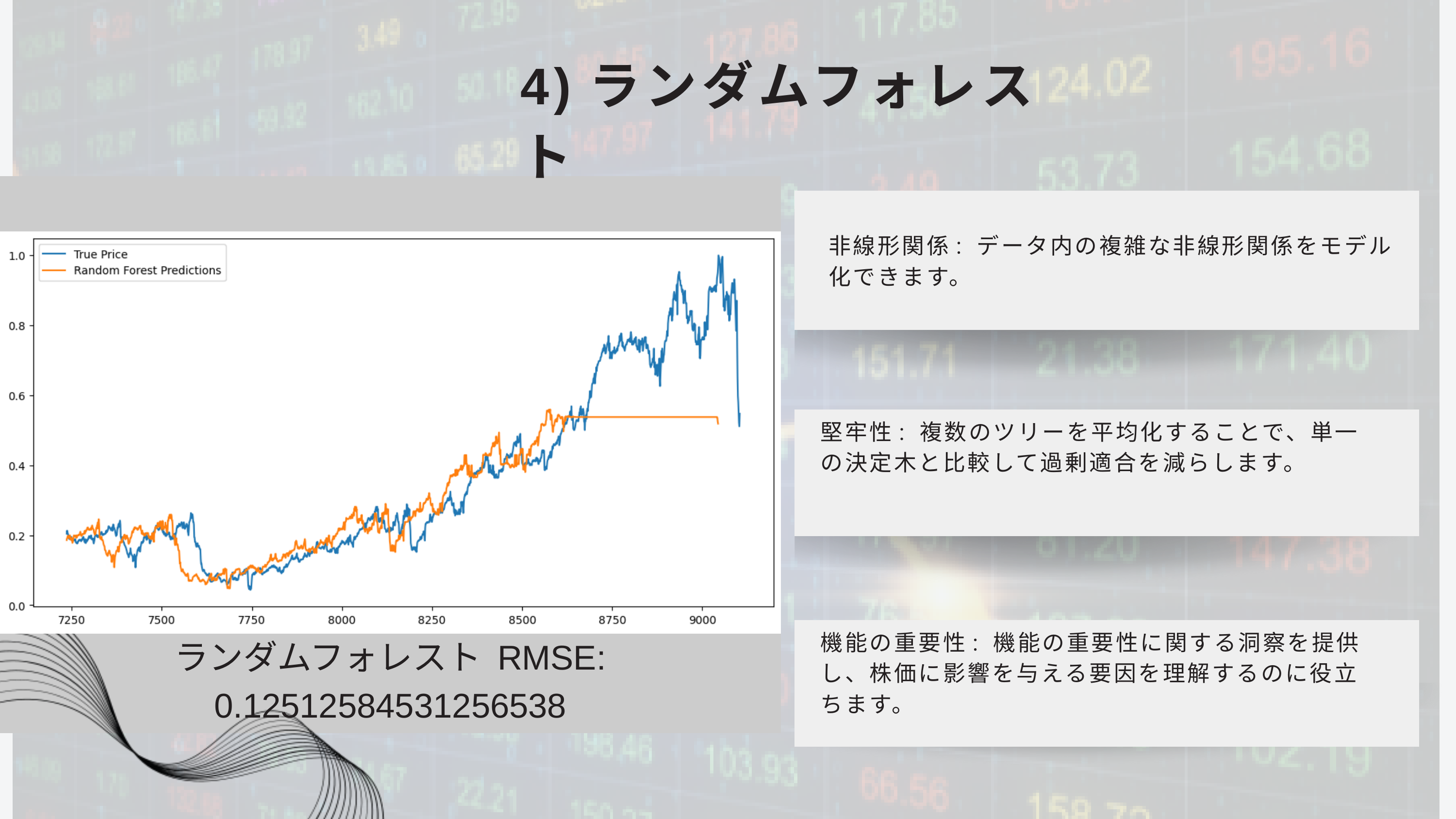

4)ランダムフォレスト

非線形関係: データ内の複雑な非線形関係をモデル化できます。

堅牢性: 複数のツリーを平均化することで、単一の決定木と比較して過剰適合を減らします。

機能の重要性: 機能の重要性に関する洞察を提供し、株価に影響を与える要因を理解するのに役立ちます。
ランダムフォレスト RMSE: 0.12512584531256538